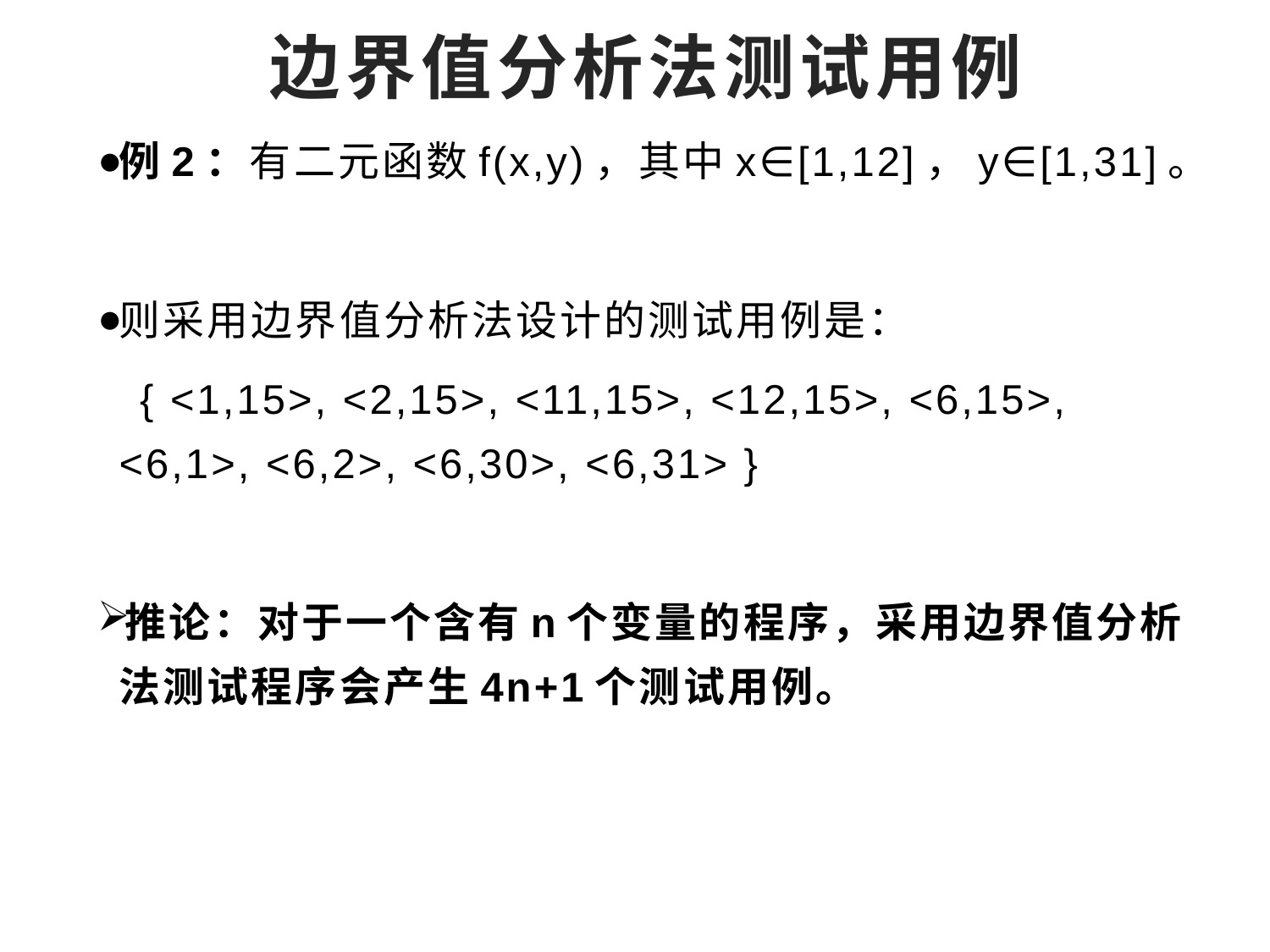

# 边界值分析法测试用例
例2：有二元函数f(x,y)，其中x∈[1,12]，y∈[1,31]。

则采用边界值分析法设计的测试用例是：
   { <1,15>, <2,15>, <11,15>, <12,15>, <6,15>, <6,1>, <6,2>, <6,30>, <6,31> }

推论：对于一个含有n个变量的程序，采用边界值分析法测试程序会产生4n+1个测试用例。